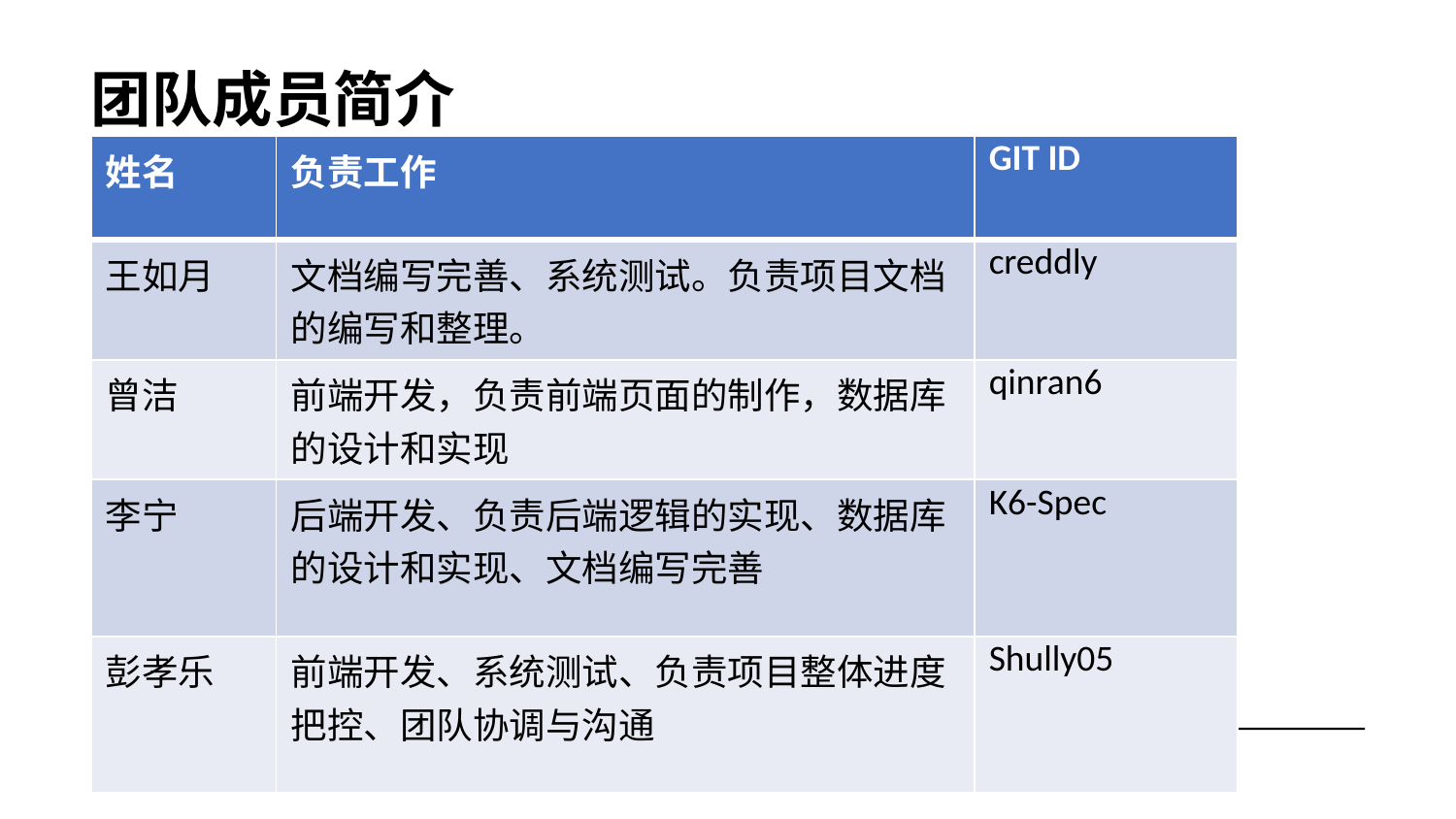

团队成员简介

| 姓名 | 负责工作 | GIT ID |
| --- | --- | --- |
| 王如月 | 文档编写完善、系统测试。负责项目文档的编写和整理。 | creddly |
| 曾洁 | 前端开发，负责前端页面的制作，数据库的设计和实现 | qinran6 |
| 李宁 | 后端开发、负责后端逻辑的实现、数据库的设计和实现、文档编写完善 | K6-Spec |
| 彭孝乐 | 前端开发、系统测试、负责项目整体进度把控、团队协调与沟通 | Shully05 |